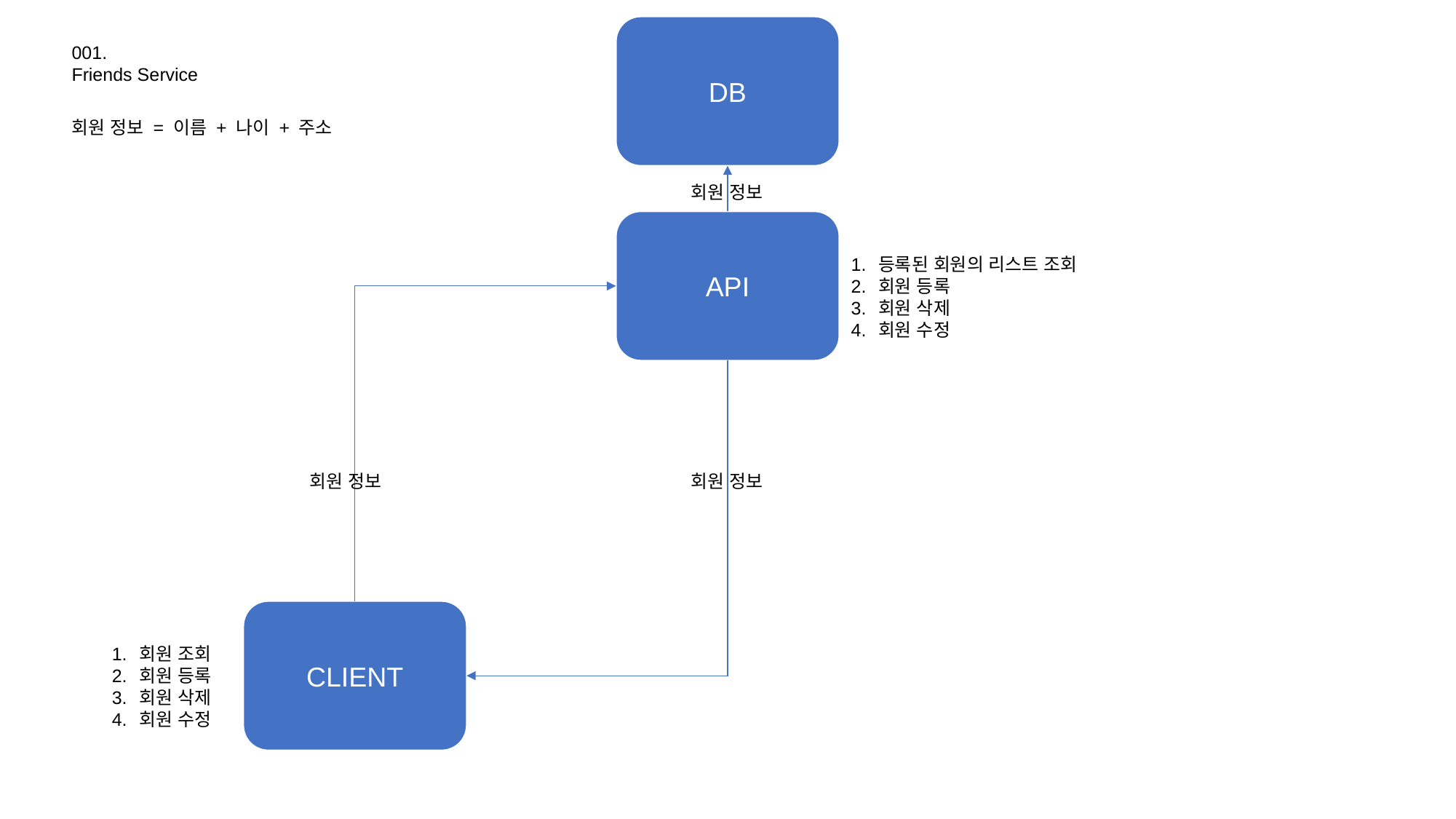

DB
001.
Friends Service
회원 정보 = 이름 + 나이 + 주소
회원 정보
API
등록된 회원의 리스트 조회
회원 등록
회원 삭제
회원 수정
회원 정보
회원 정보
CLIENT
회원 조회
회원 등록
회원 삭제
회원 수정